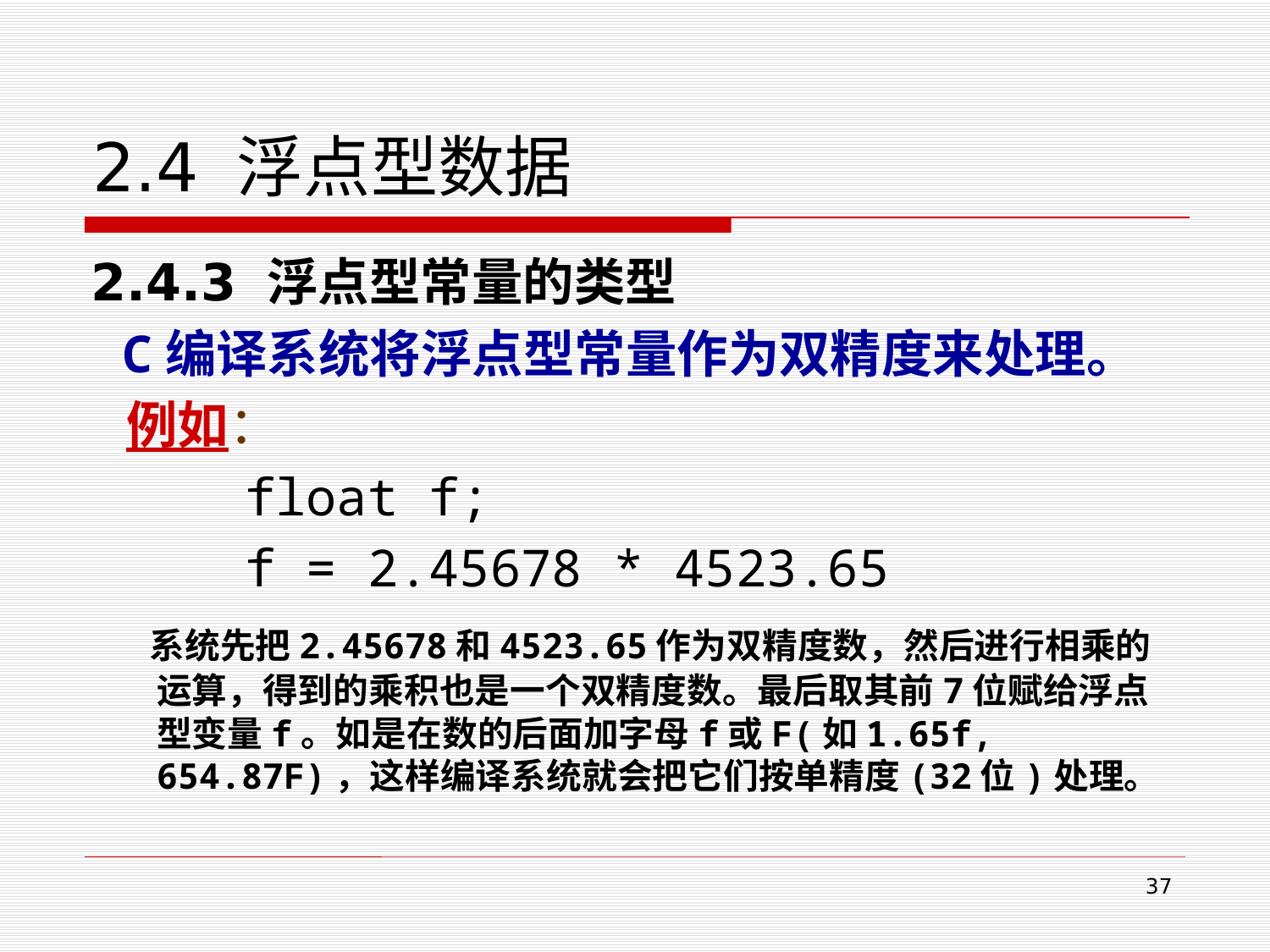

# 2.4 浮点型数据
2.4.3 浮点型常量的类型
 C编译系统将浮点型常量作为双精度来处理。
  例如：
     float f;
     f = 2.45678 * 4523.65
    系统先把2.45678和4523.65作为双精度数，然后进行相乘的运算，得到的乘积也是一个双精度数。最后取其前7位赋给浮点型变量f。如是在数的后面加字母f或F(如1.65f, 654.87F)，这样编译系统就会把它们按单精度(32位)处理。

37